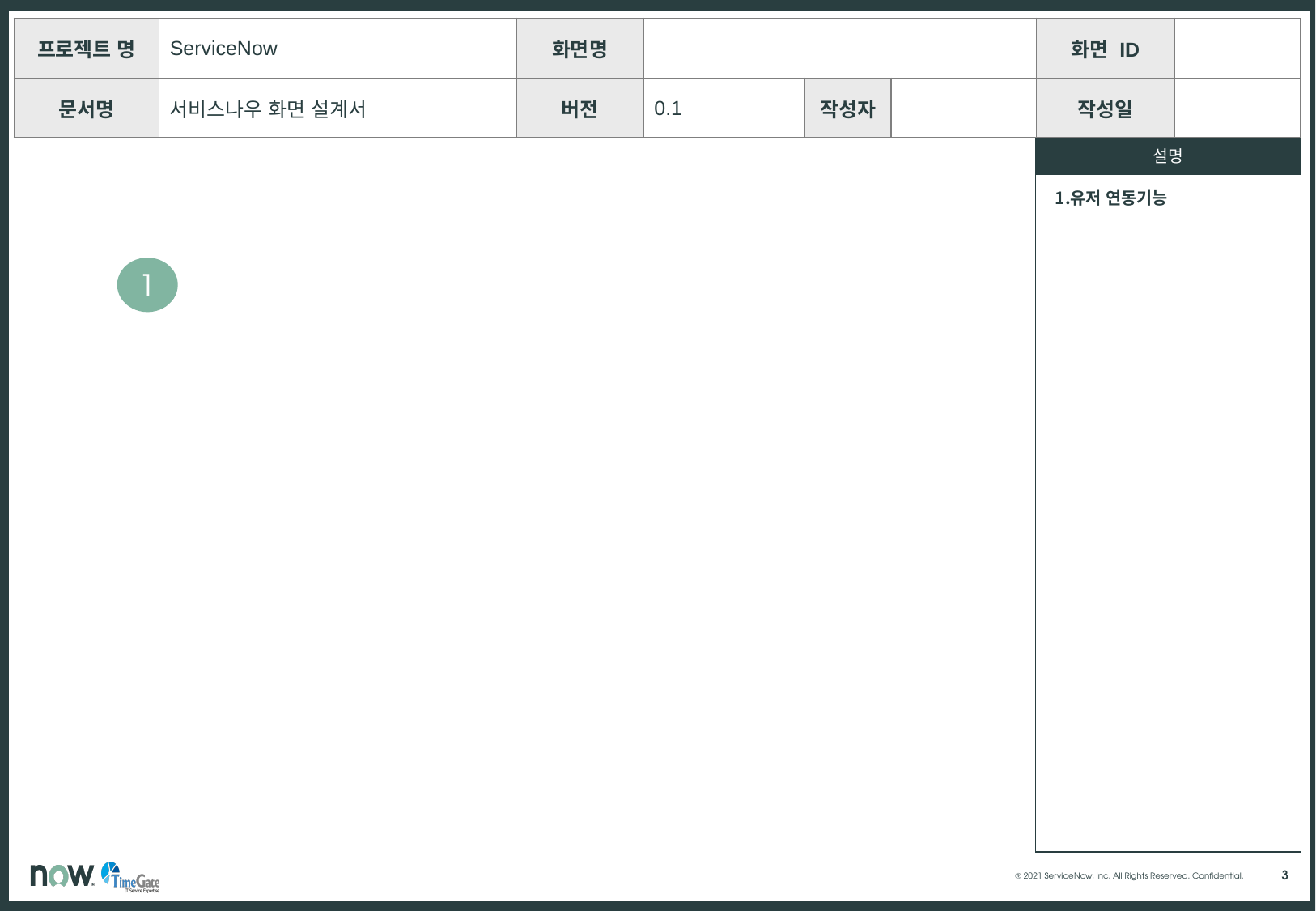

유저 연동기능
1
3
® 2021 ServiceNow, Inc. All Rights Reserved. Confidential.